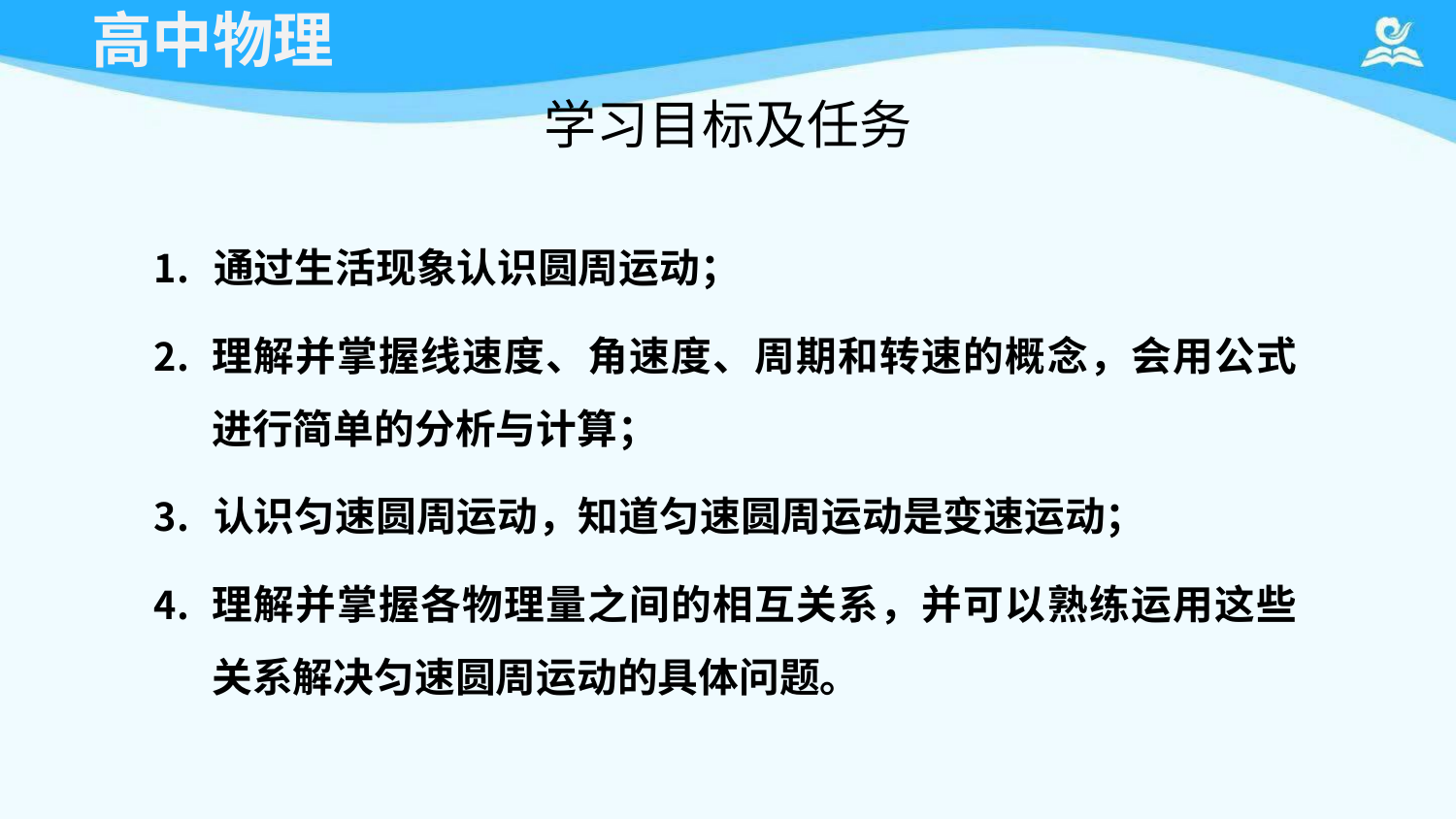

# 高中物理
学习目标及任务

通过生活现象认识圆周运动；
理解并掌握线速度、角速度、周期和转速的概念，会用公式 进行简单的分析与计算；
认识匀速圆周运动，知道匀速圆周运动是变速运动；
理解并掌握各物理量之间的相互关系，并可以熟练运用这些 关系解决匀速圆周运动的具体问题。